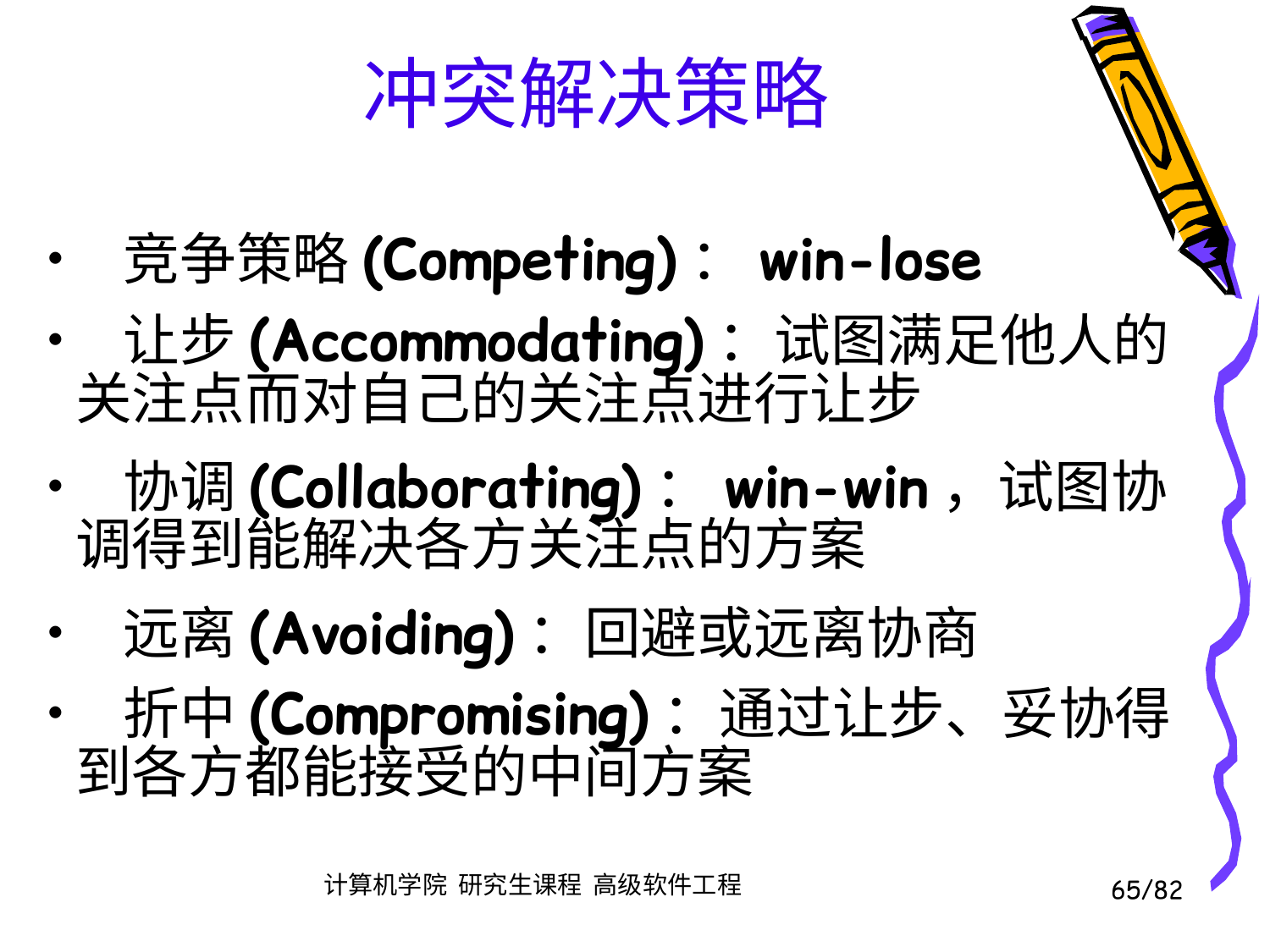

冲突解决策略

•  竞争策略(Competing)：win-lose
•  让步(Accommodating)：试图满足他人的
	关注点而对自己的关注点进行让步
•  协调(Collaborating)：win-win，试图协
	调得到能解决各方关注点的方案
•  远离(Avoiding)：回避或远离协商
•  折中(Compromising)：通过让步、妥协得
	到各方都能接受的中间方案

65/82
计算机学院  研究生课程  高级软件工程